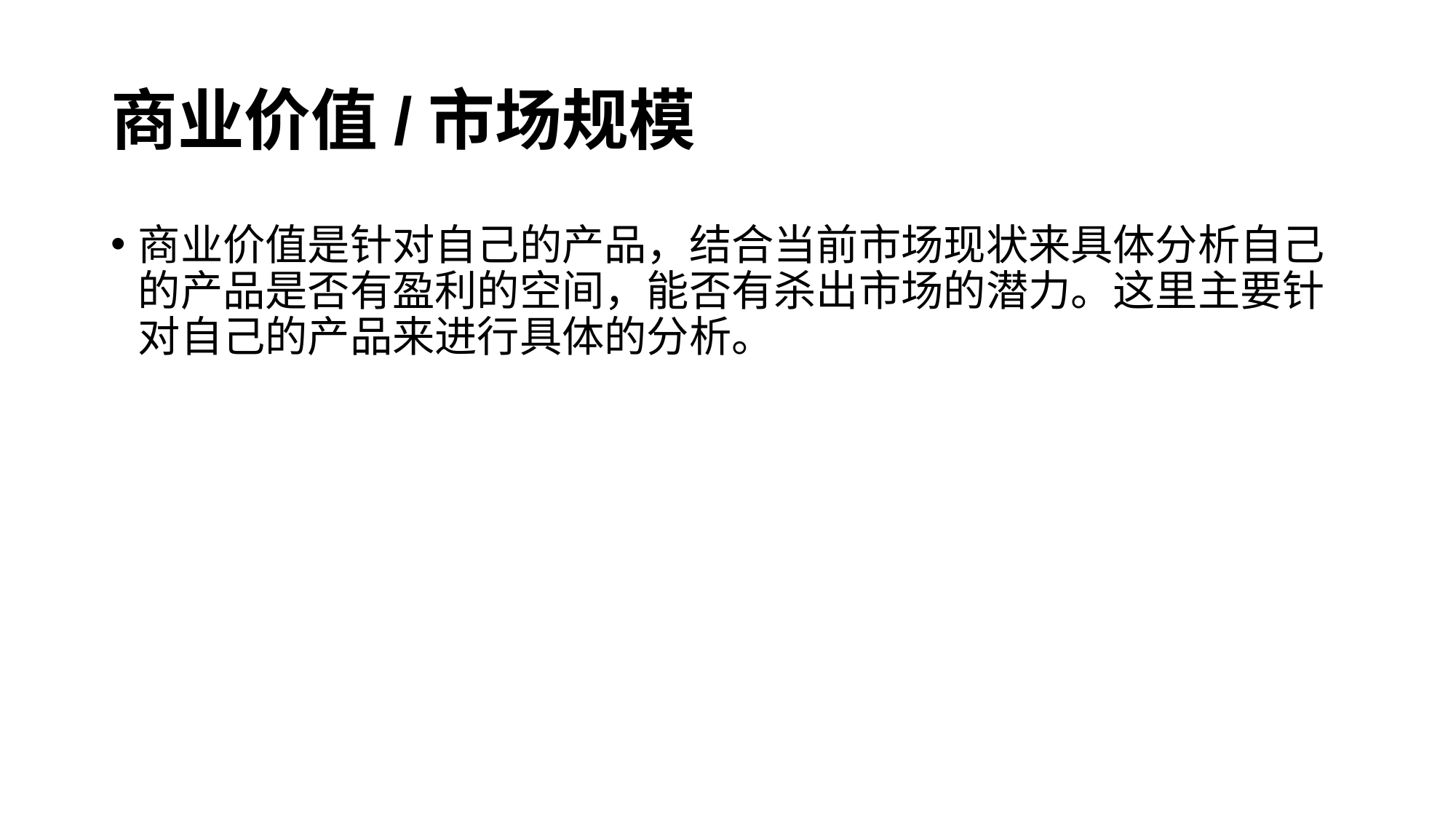

# 商业价值/市场规模
商业价值是针对自己的产品，结合当前市场现状来具体分析自己的产品是否有盈利的空间，能否有杀出市场的潜力。这里主要针对自己的产品来进行具体的分析。